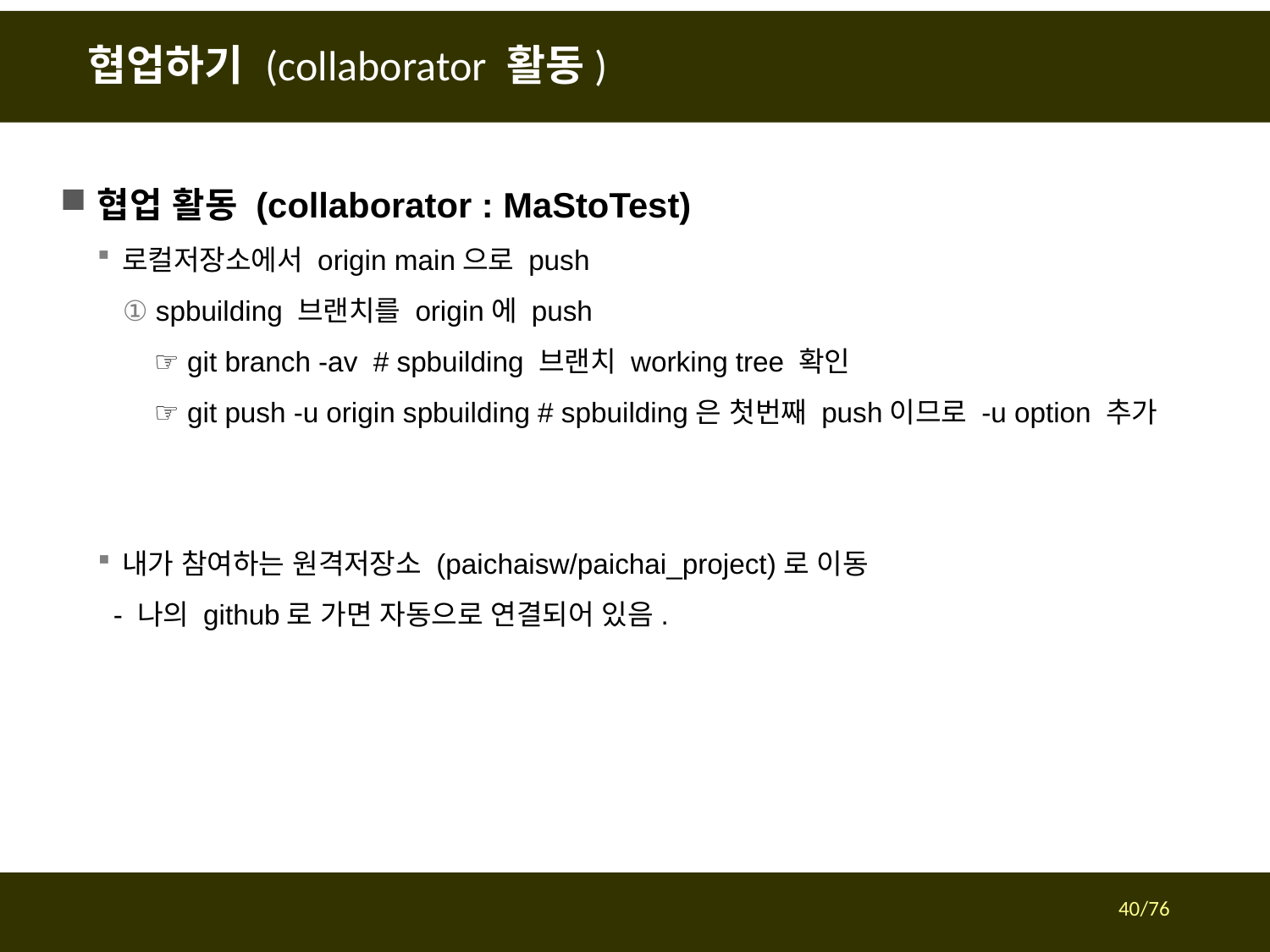

# 협업하기 (collaborator 활동)
협업 활동 (collaborator : MaStoTest)
로컬저장소에서 origin main으로 push
 spbuilding 브랜치를 origin에 push
    ☞ git branch -av  # spbuilding 브랜치 working tree 확인
    ☞ git push -u origin spbuilding # spbuilding은 첫번째 push이므로 -u option 추가

내가 참여하는 원격저장소 (paichaisw/paichai_project)로 이동
  - 나의 github로 가면 자동으로 연결되어 있음.

40/76